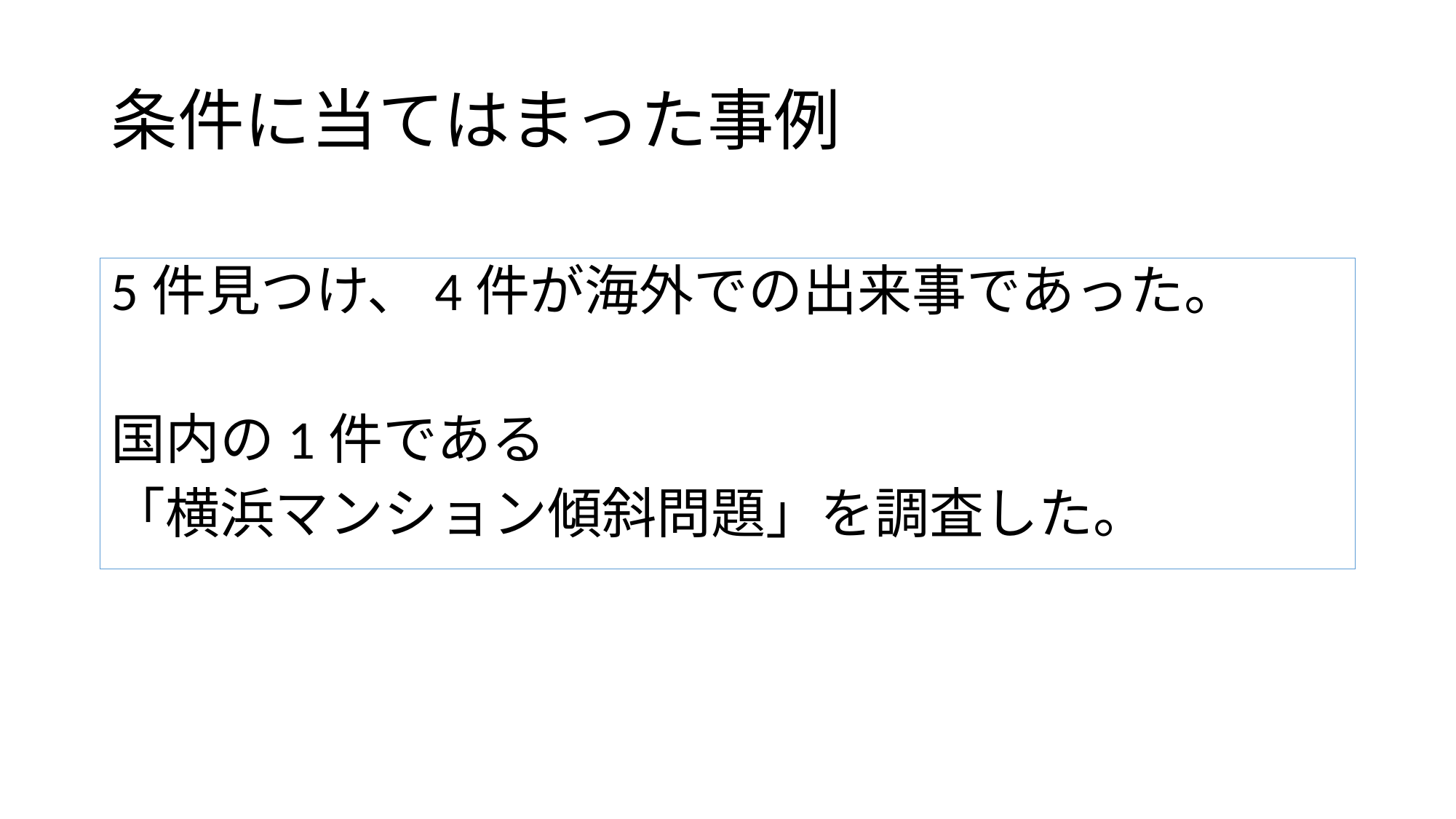

# 条件に当てはまった事例
5件見つけ、4件が海外での出来事であった。

国内の1件である
「横浜マンション傾斜問題」を調査した。